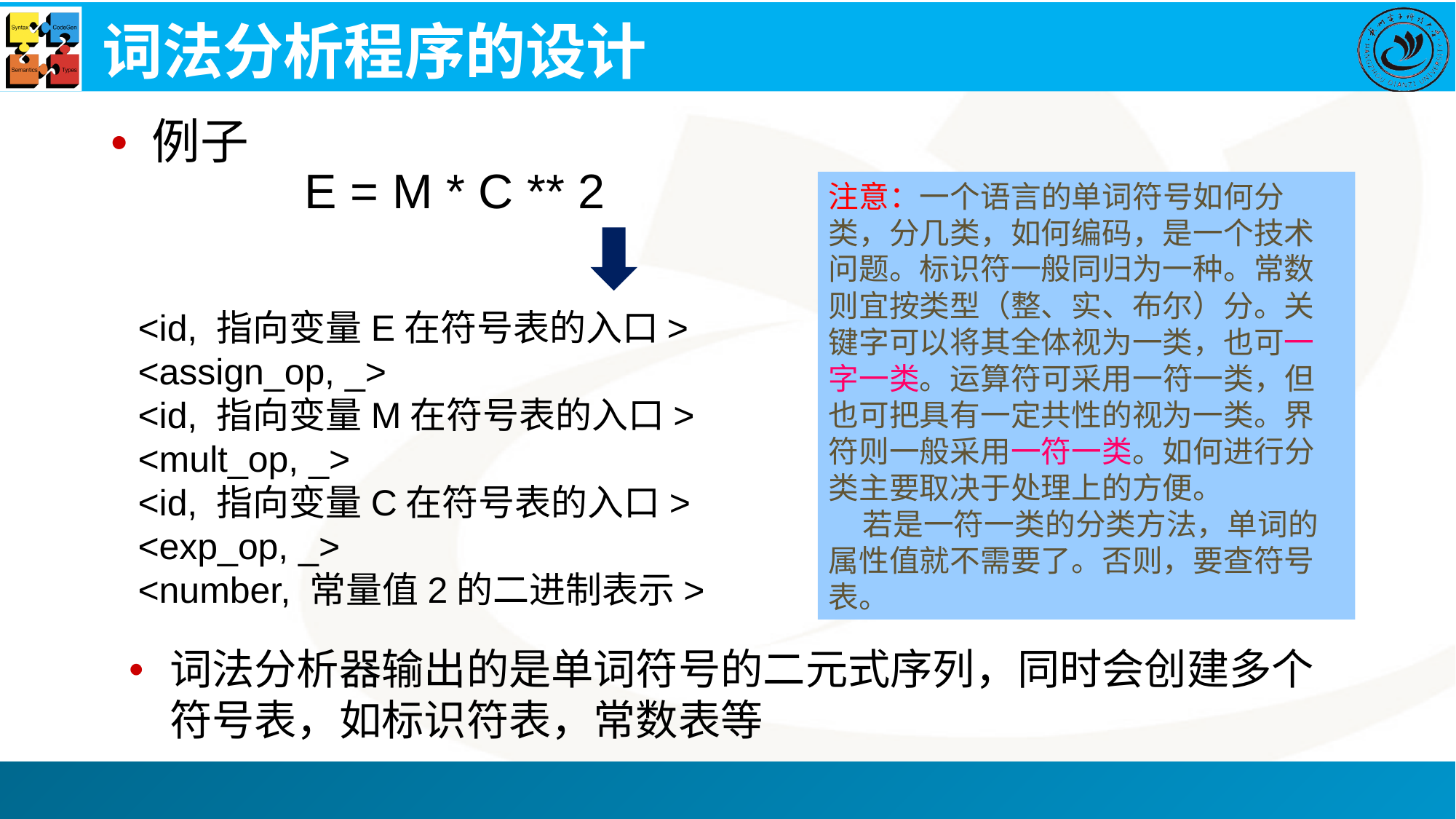

# 词法分析程序的设计
例子
E = M * C ** 2
注意：一个语言的单词符号如何分类，分几类，如何编码，是一个技术问题。标识符一般同归为一种。常数则宜按类型（整、实、布尔）分。关键字可以将其全体视为一类，也可一字一类。运算符可采用一符一类，但也可把具有一定共性的视为一类。界符则一般采用一符一类。如何进行分类主要取决于处理上的方便。
    若是一符一类的分类方法，单词的属性值就不需要了。否则，要查符号表。

<id, 指向变量E在符号表的入口>
<assign_op, _>
<id, 指向变量M在符号表的入口>
<mult_op, _>
<id, 指向变量C在符号表的入口>
<exp_op, _>
<number, 常量值2的二进制表示>
词法分析器输出的是单词符号的二元式序列，同时会创建多个符号表，如标识符表，常数表等
6